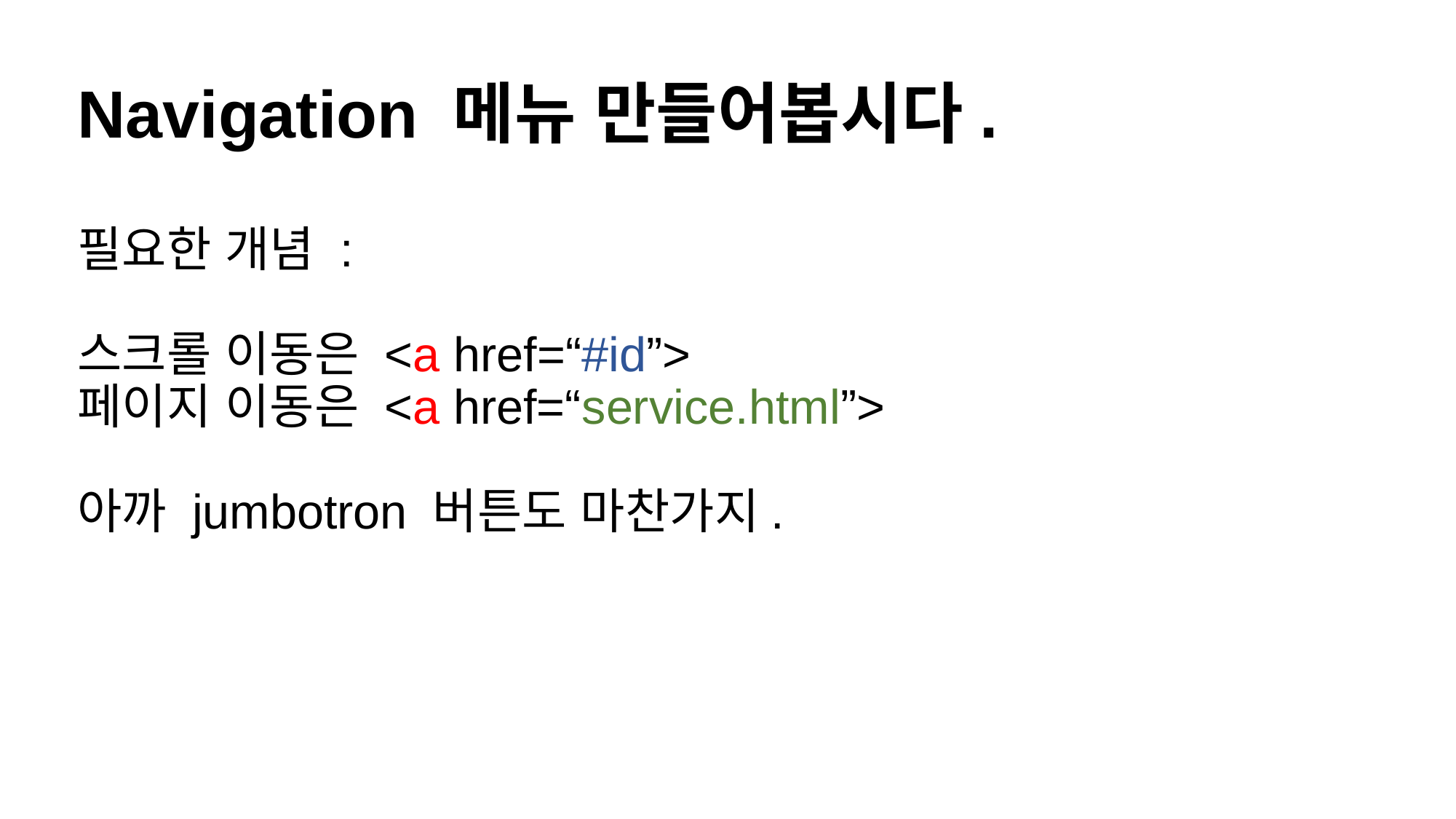

# Navigation 메뉴 만들어봅시다. 필요한 개념 : 스크롤 이동은 <a href=“#id”> 페이지 이동은 <a href=“service.html”> 아까 jumbotron 버튼도 마찬가지.